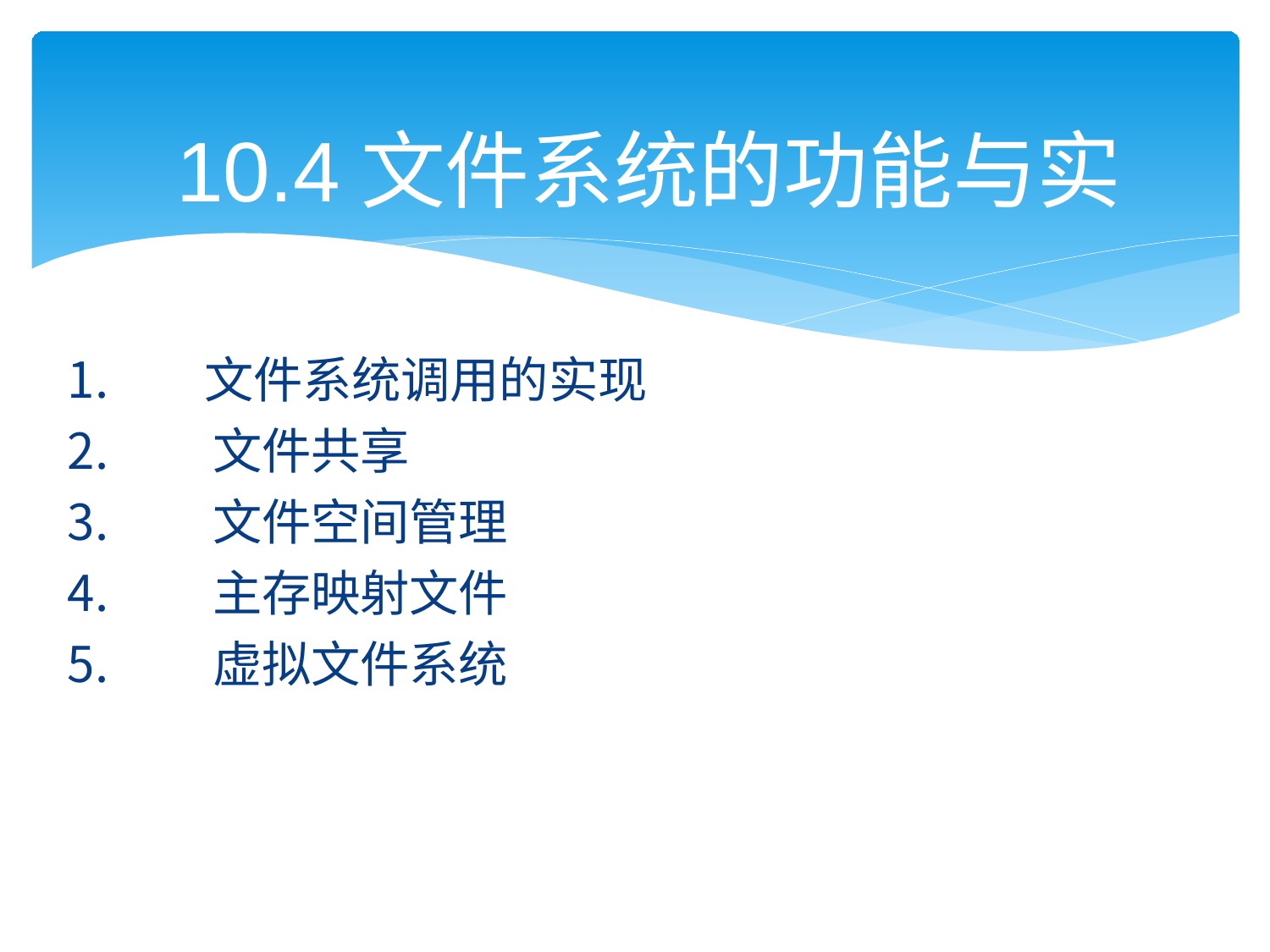

# 10.4文件系统的功能与实现
文件系统调用的实现
文件共享
文件空间管理
主存映射文件
虚拟文件系统